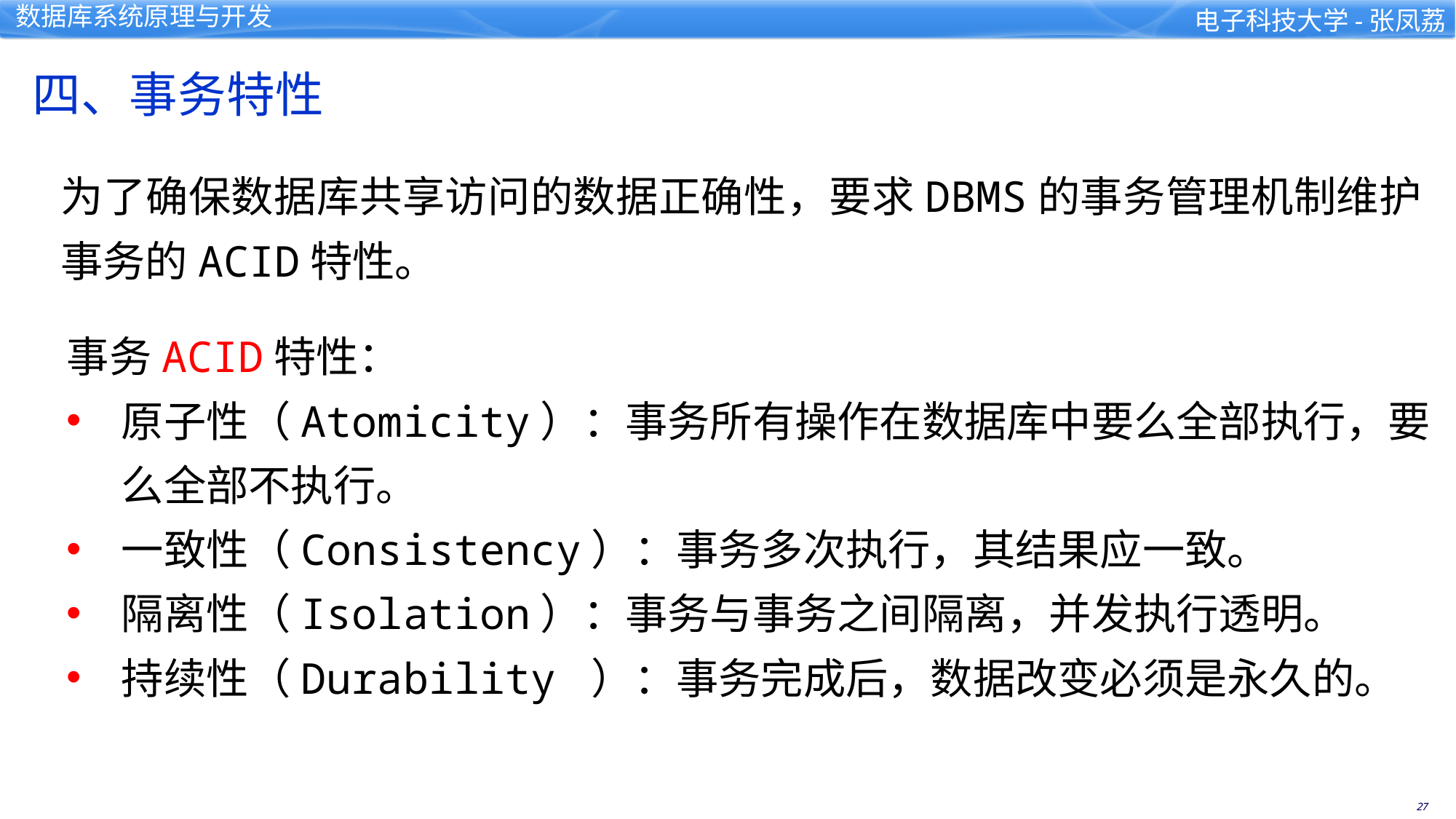

四、事务特性
为了确保数据库共享访问的数据正确性，要求DBMS的事务管理机制维护事务的ACID特性。
事务ACID特性：
原子性（Atomicity）：事务所有操作在数据库中要么全部执行，要么全部不执行。
一致性（Consistency）：事务多次执行，其结果应一致。
隔离性（Isolation）：事务与事务之间隔离，并发执行透明。
持续性（Durability ）：事务完成后，数据改变必须是永久的。